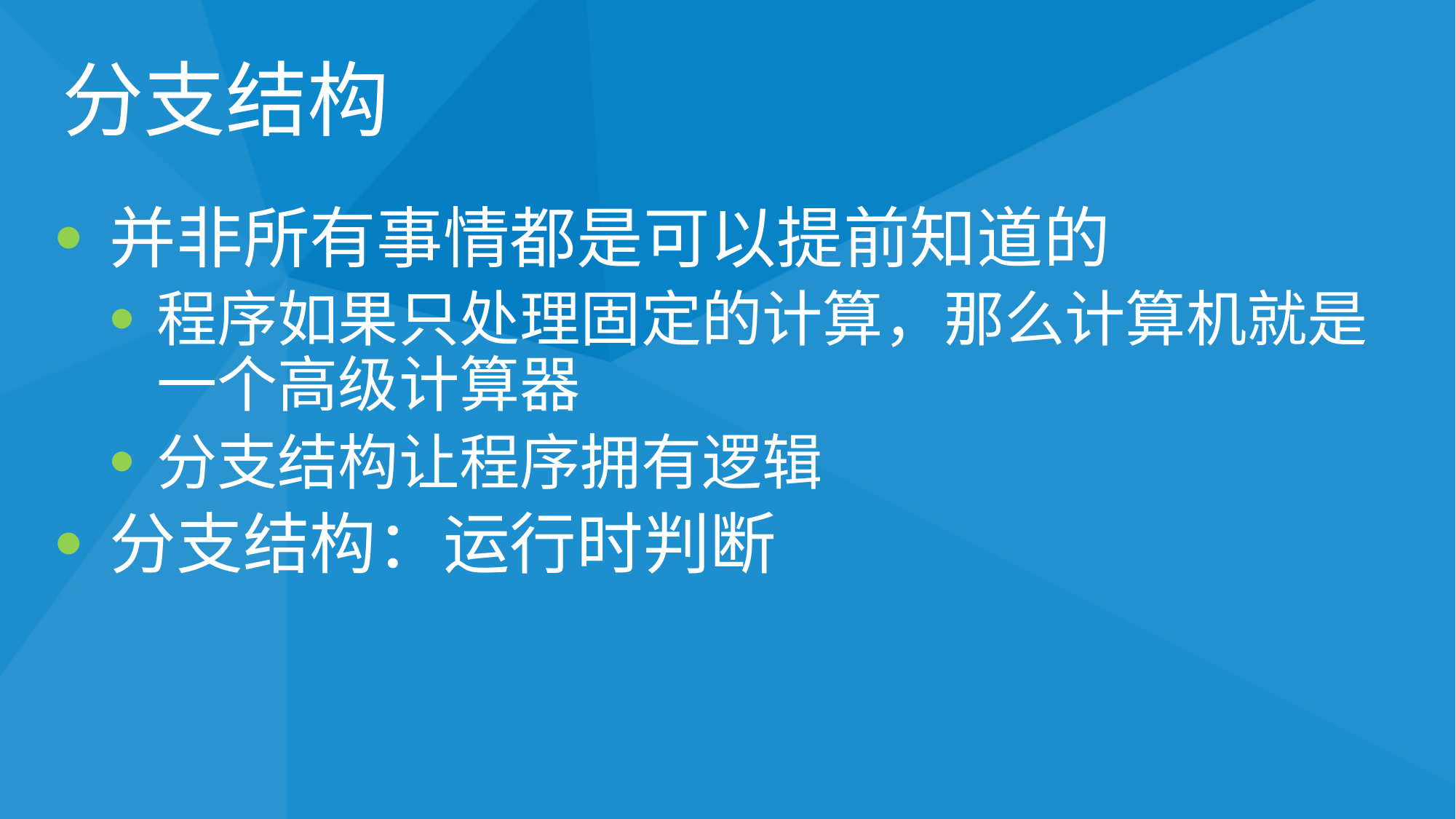

# 分支结构
并非所有事情都是可以提前知道的
程序如果只处理固定的计算，那么计算机就是一个高级计算器
分支结构让程序拥有逻辑
分支结构：运行时判断